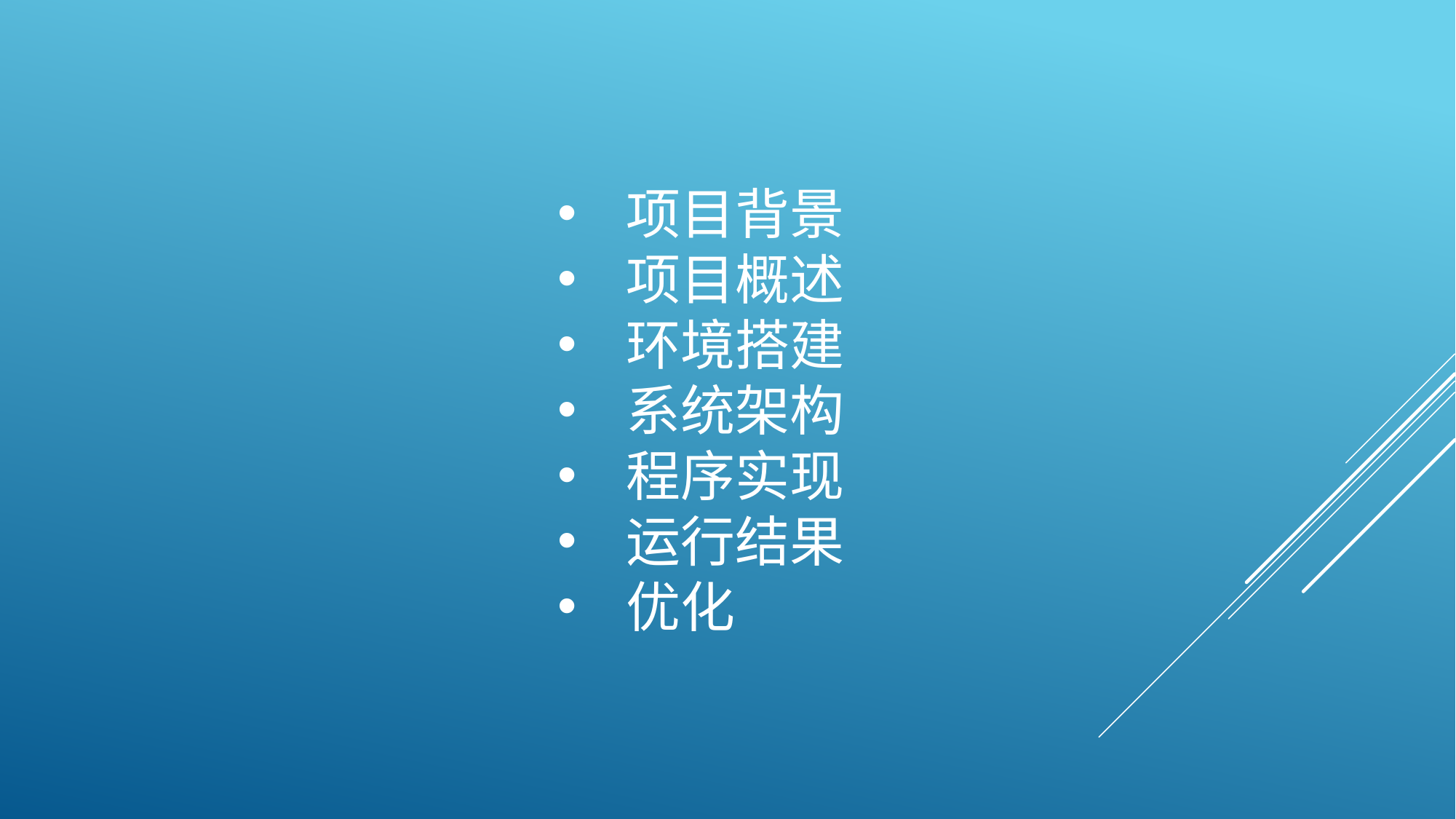

项目背景
项目概述
环境搭建
系统架构
程序实现
运行结果
优化